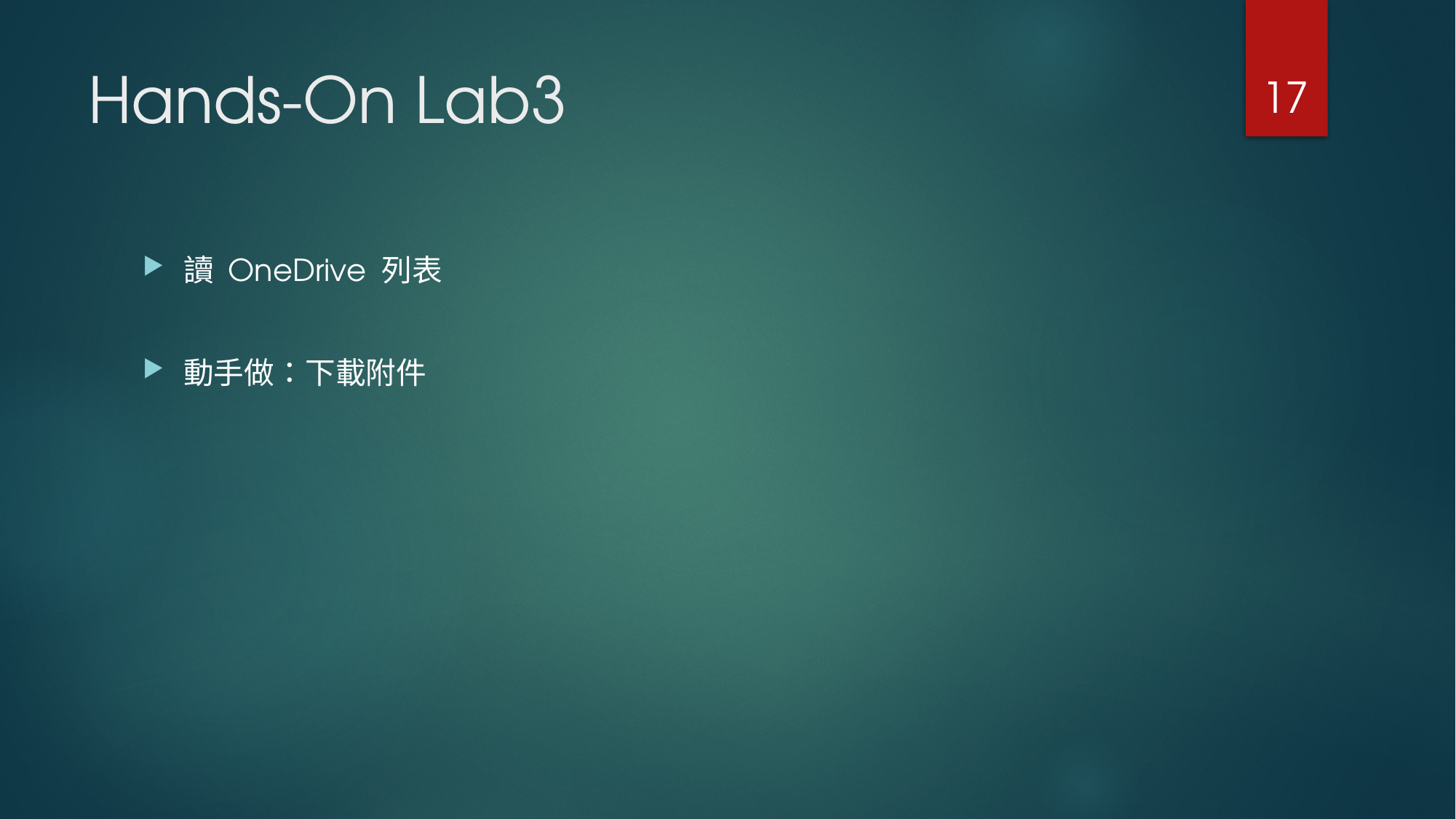

17
# Hands-On Lab3
讀 OneDrive 列表

動手做：下載附件